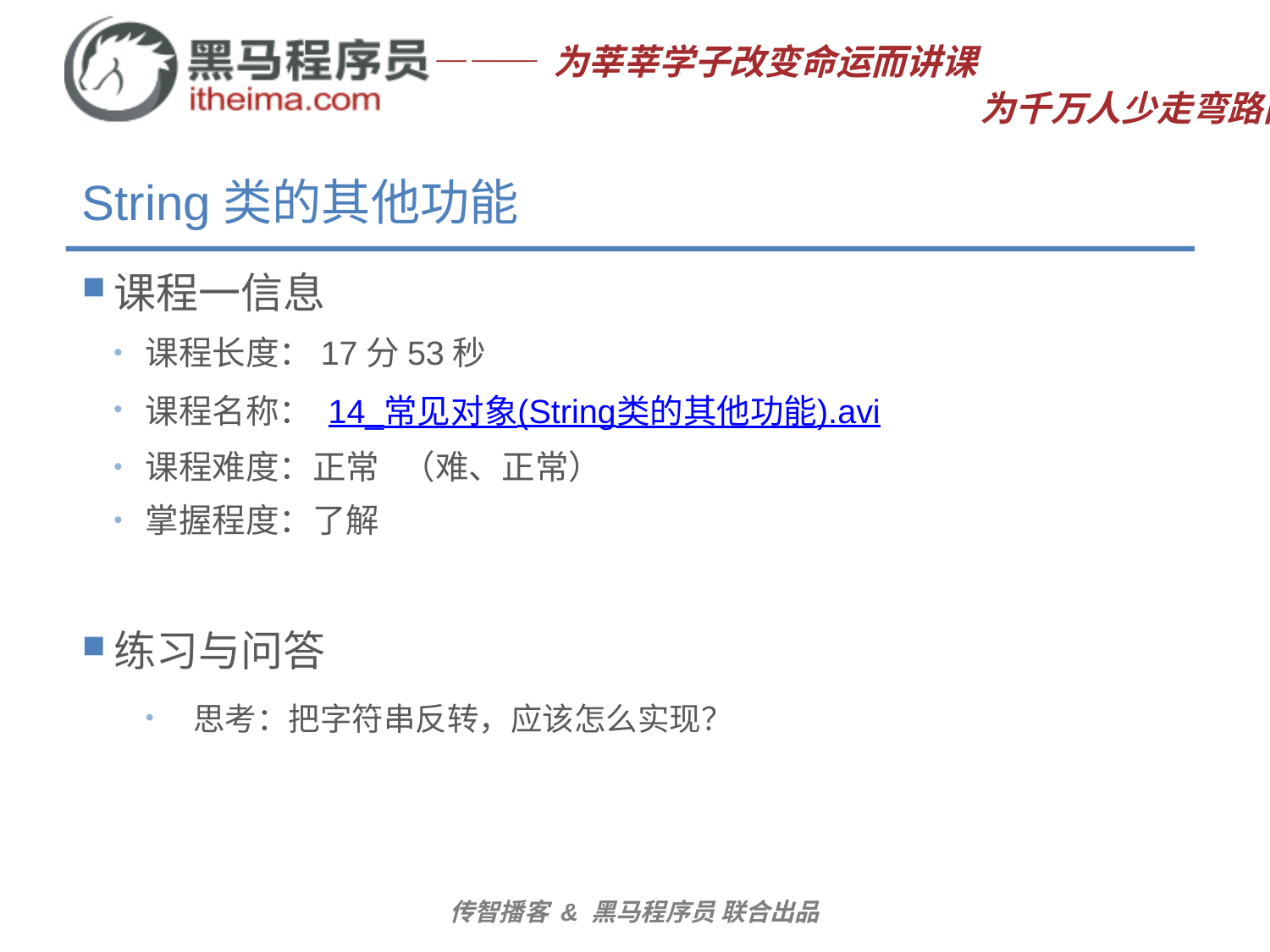

# String类的其他功能
课程一信息
课程长度：17分53秒
课程名称： 14_常见对象(String类的其他功能).avi
课程难度：正常   （难、正常）
掌握程度：了解

练习与问答
思考：把字符串反转，应该怎么实现？